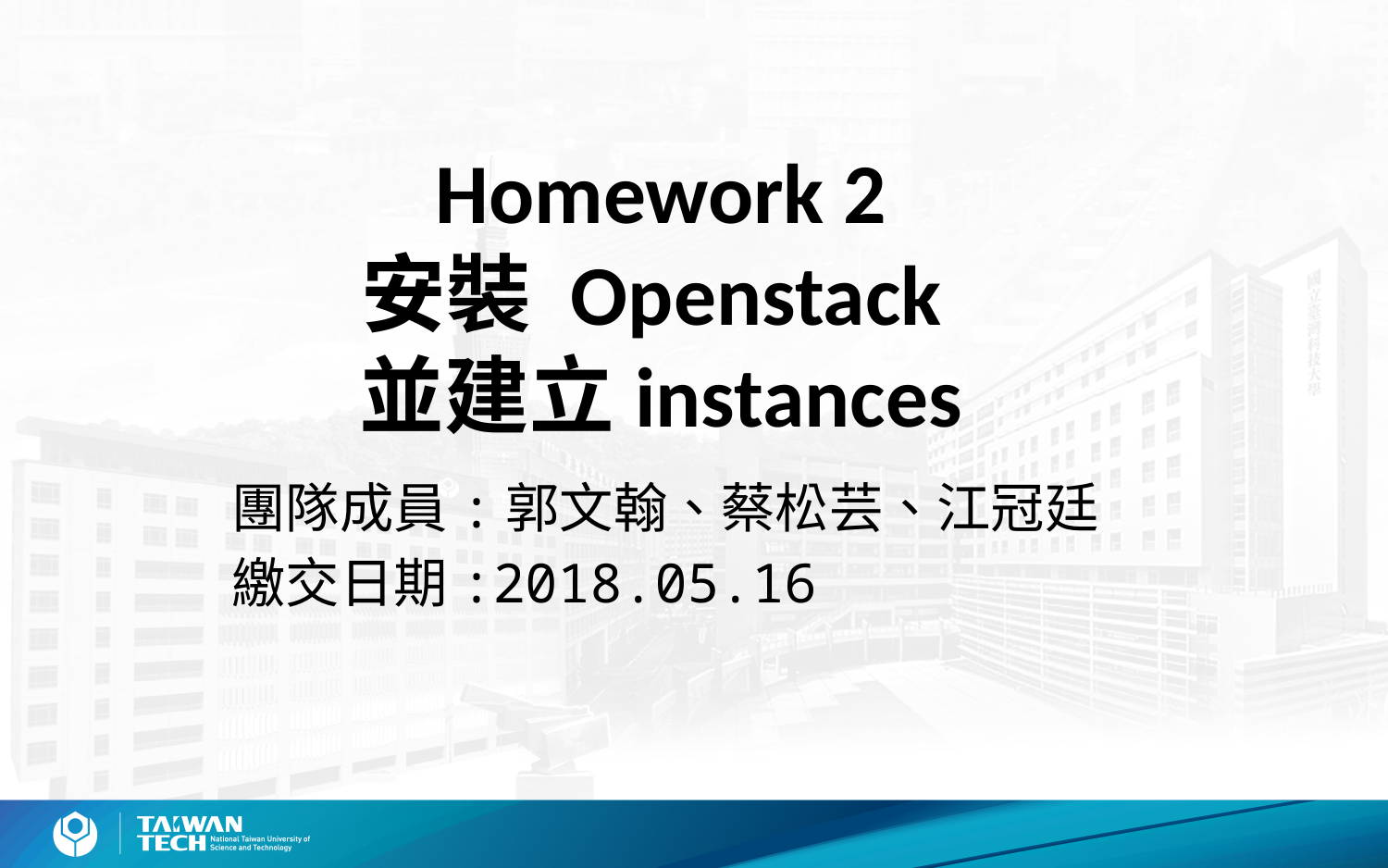

# Homework 2 安裝 Openstack 並建立instances
團隊成員:郭文翰、蔡松芸、江冠廷
繳交日期:2018.05.16